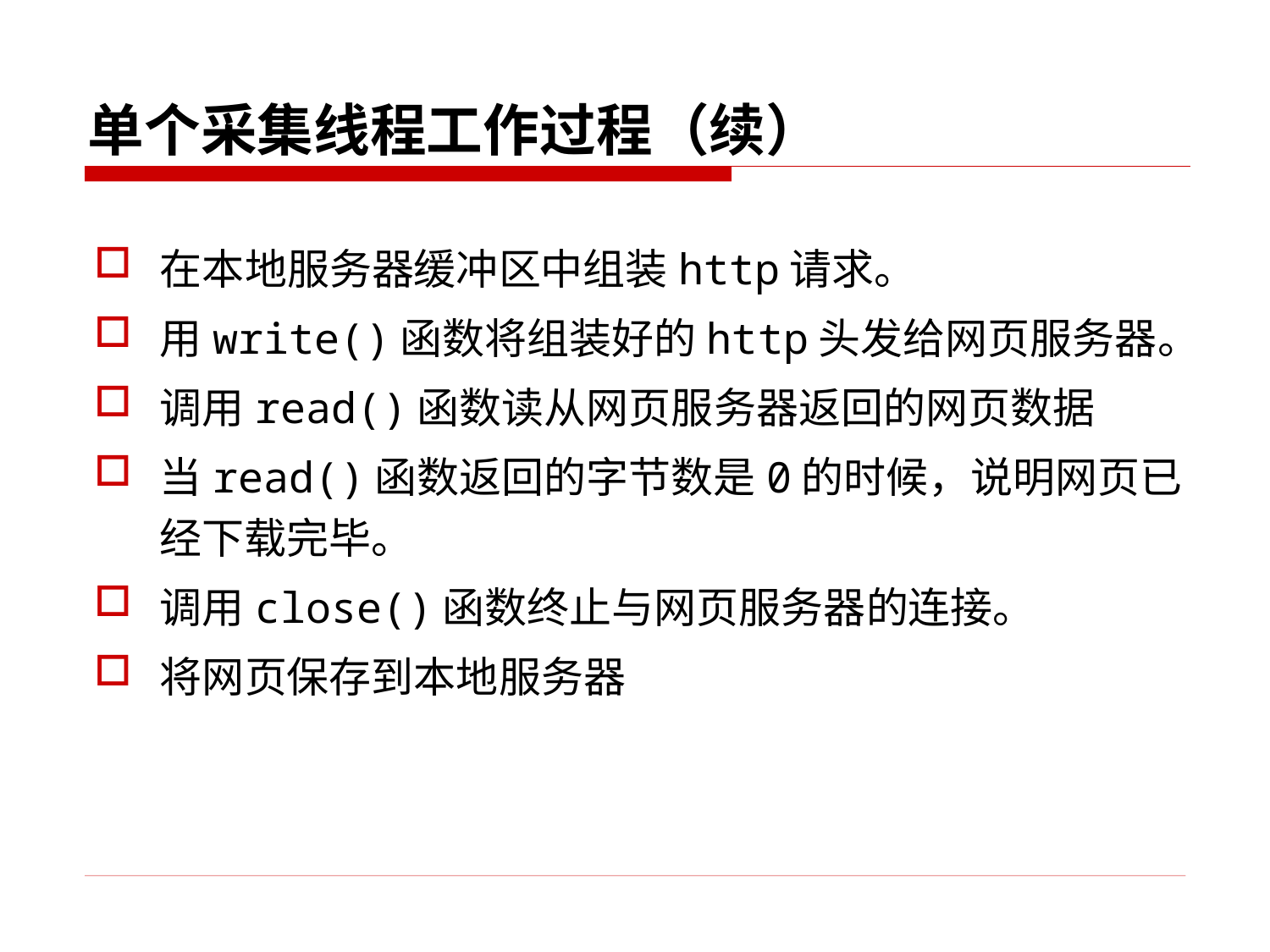

单个采集线程工作过程（续）
在本地服务器缓冲区中组装http请求。
用write()函数将组装好的http头发给网页服务器。
调用read()函数读从网页服务器返回的网页数据
当read()函数返回的字节数是0的时候，说明网页已经下载完毕。
调用close()函数终止与网页服务器的连接。
将网页保存到本地服务器

27